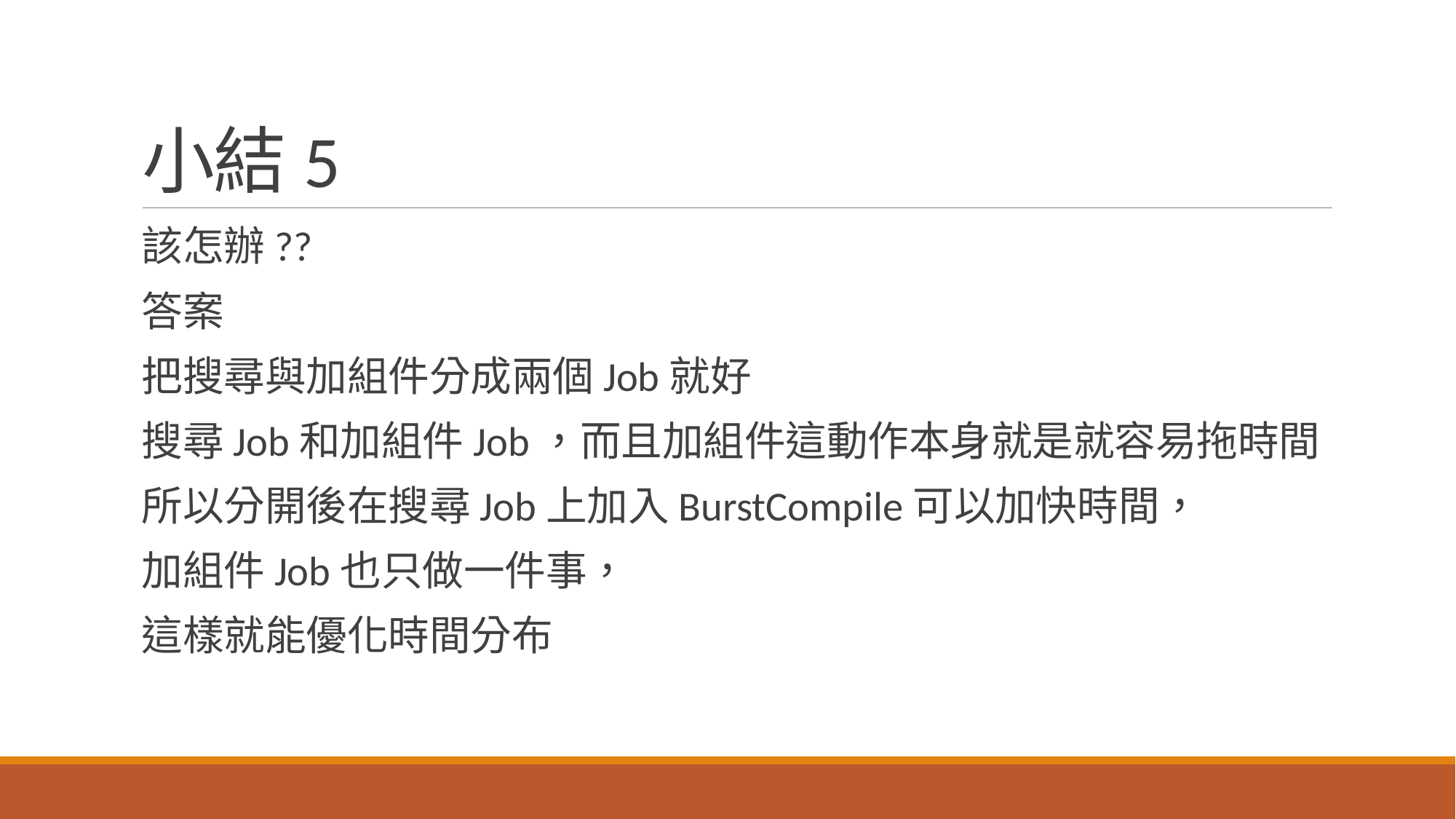

# 小結5
該怎辦??
答案
把搜尋與加組件分成兩個Job就好
搜尋Job和加組件Job，而且加組件這動作本身就是就容易拖時間
所以分開後在搜尋Job上加入BurstCompile可以加快時間，
加組件Job也只做一件事，
這樣就能優化時間分布